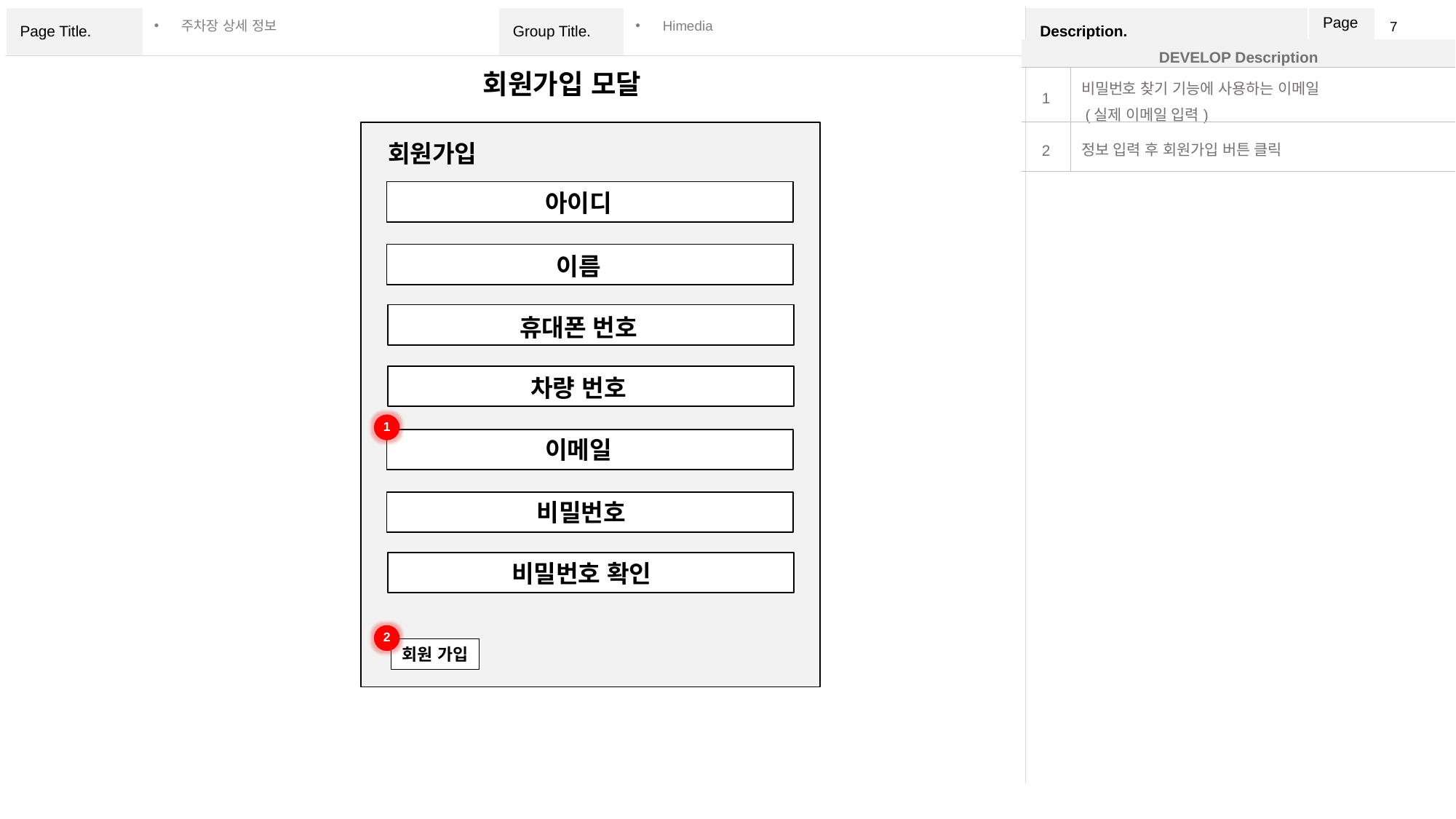

7
주차장 상세 정보
Himedia
| DEVELOP Description |  |
| --- | --- |
| 1 | 비밀번호 찾기 기능에 사용하는 이메일 (실제 이메일 입력) |
| 2 | 정보 입력 후 회원가입 버튼 클릭 |
|  |  |
|  |  |
|  |  |
회원가입 모달

회원가입

아이디

이름

휴대폰 번호

차량 번호
1

이메일

비밀번호

비밀번호 확인
2

회원 가입